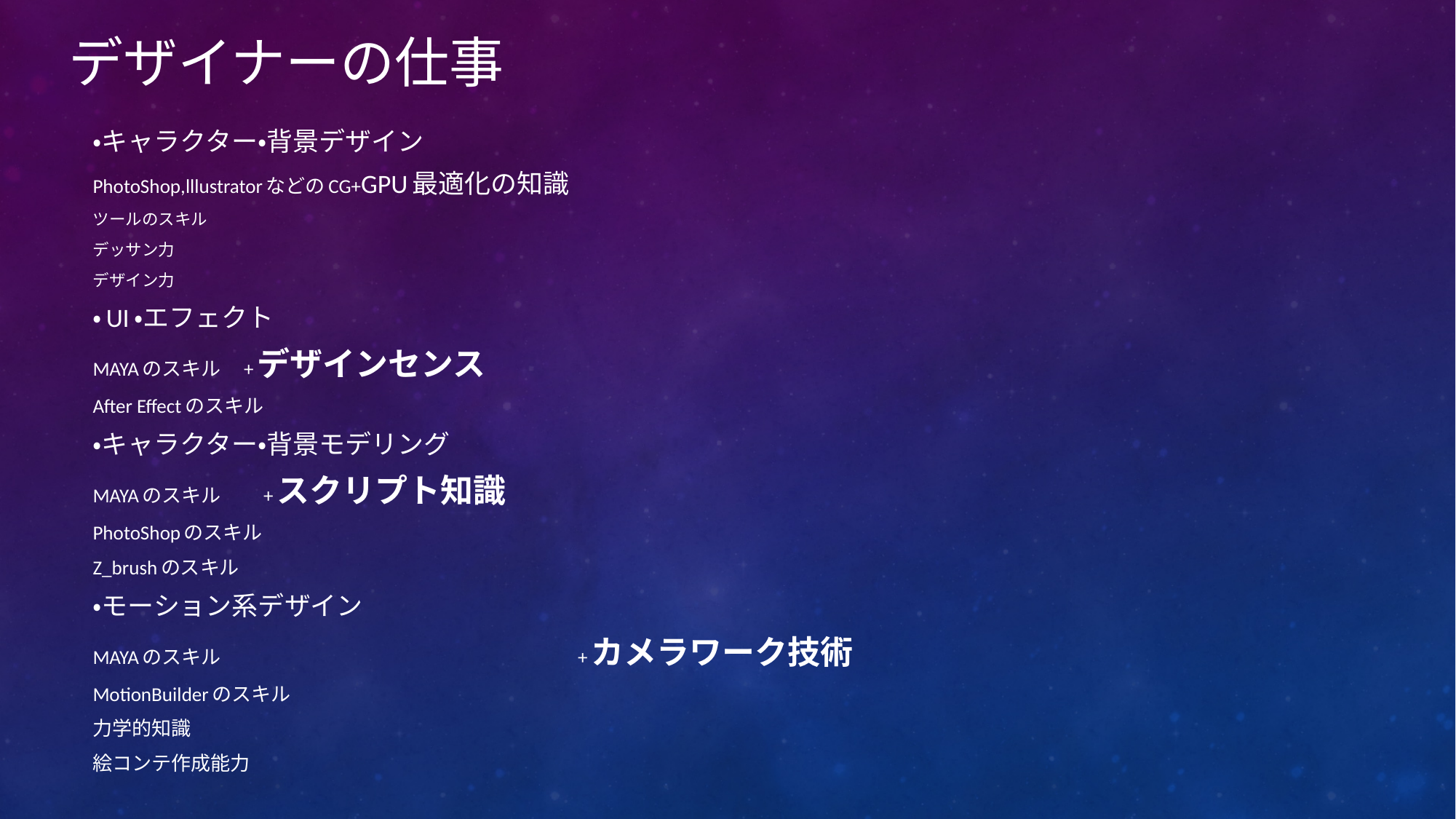

# デザイナーの仕事
・キャラクター・背景デザイン
PhotoShop,lllustratorなどのCG+GPU最適化の知識
ツールのスキル
デッサン力
デザイン力
・UI・エフェクト
MAYAのスキル　+デザインセンス
After Effectのスキル
・キャラクター・背景モデリング
MAYAのスキル　　+スクリプト知識
PhotoShopのスキル
Z_brushのスキル
・モーション系デザイン
MAYAのスキル　　　　　　　　　　　　　　　　　　+カメラワーク技術
MotionBuilderのスキル
力学的知識
絵コンテ作成能力